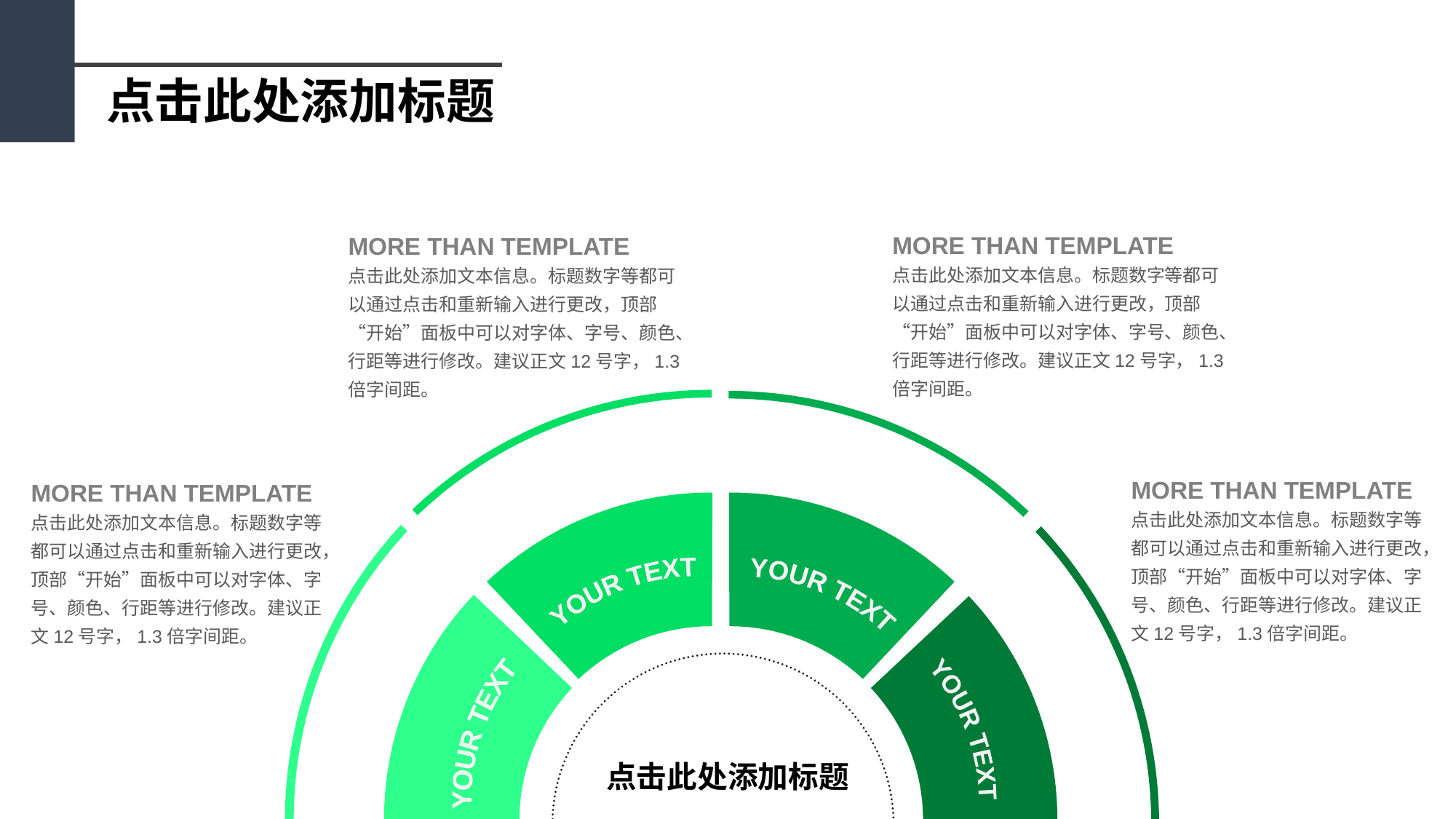

点击此处添加标题
MORE THAN TEMPLATE
MORE THAN TEMPLATE
点击此处添加文本信息。标题数字等都可以通过点击和重新输入进行更改，顶部“开始”面板中可以对字体、字号、颜色、行距等进行修改。建议正文12号字，1.3倍字间距。
点击此处添加文本信息。标题数字等都可以通过点击和重新输入进行更改，顶部“开始”面板中可以对字体、字号、颜色、行距等进行修改。建议正文12号字，1.3倍字间距。

MORE THAN TEMPLATE
MORE THAN TEMPLATE

点击此处添加文本信息。标题数字等都可以通过点击和重新输入进行更改，顶部“开始”面板中可以对字体、字号、颜色、行距等进行修改。建议正文12号字，1.3倍字间距。
点击此处添加文本信息。标题数字等都可以通过点击和重新输入进行更改，顶部“开始”面板中可以对字体、字号、颜色、行距等进行修改。建议正文12号字，1.3倍字间距。
YOUR TEXT
YOUR TEXT

YOUR TEXT
YOUR TEXT
点击此处添加标题